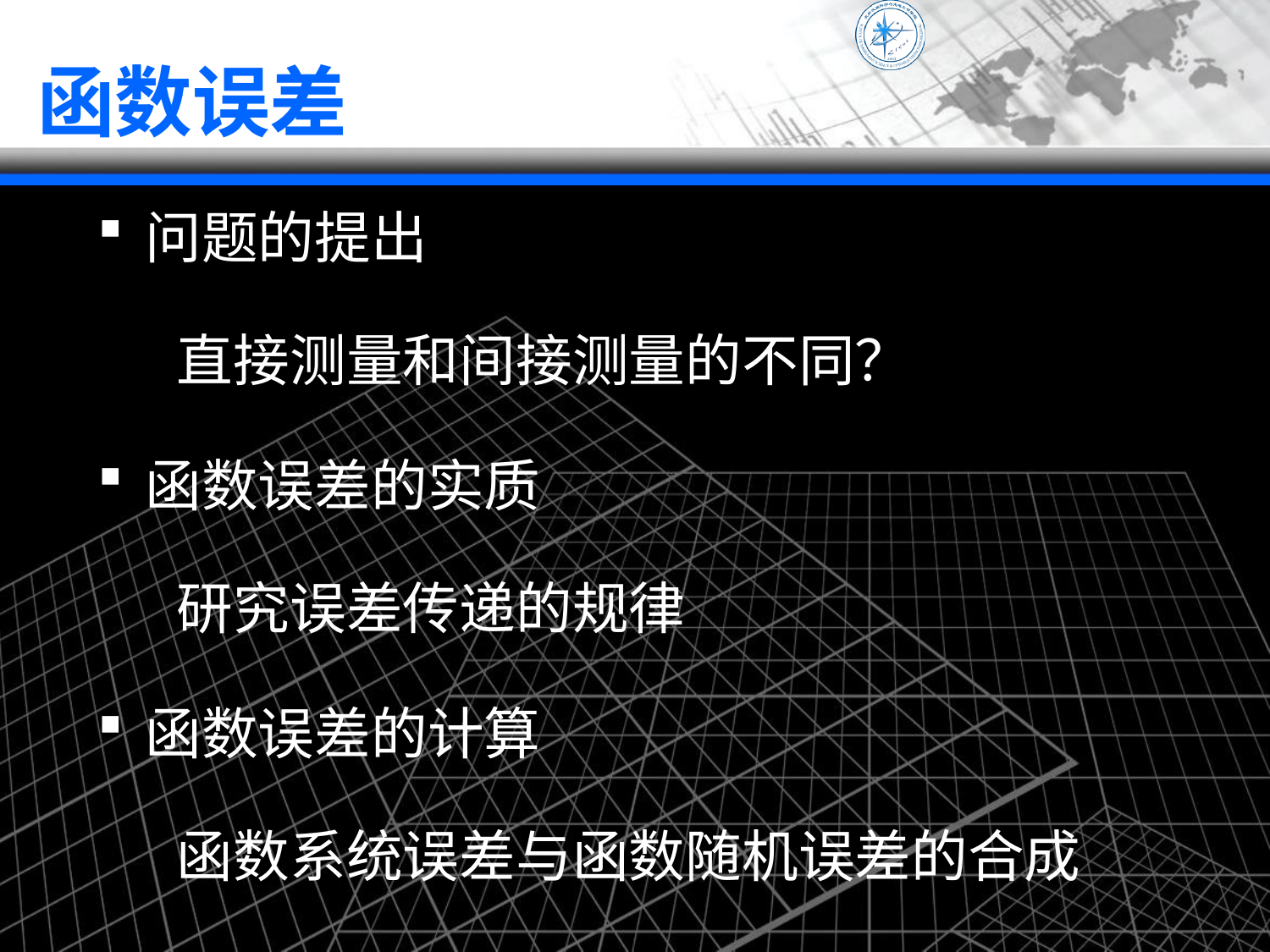

# 函数误差
问题的提出
直接测量和间接测量的不同？

函数误差的实质
研究误差传递的规律

函数误差的计算
函数系统误差与函数随机误差的合成